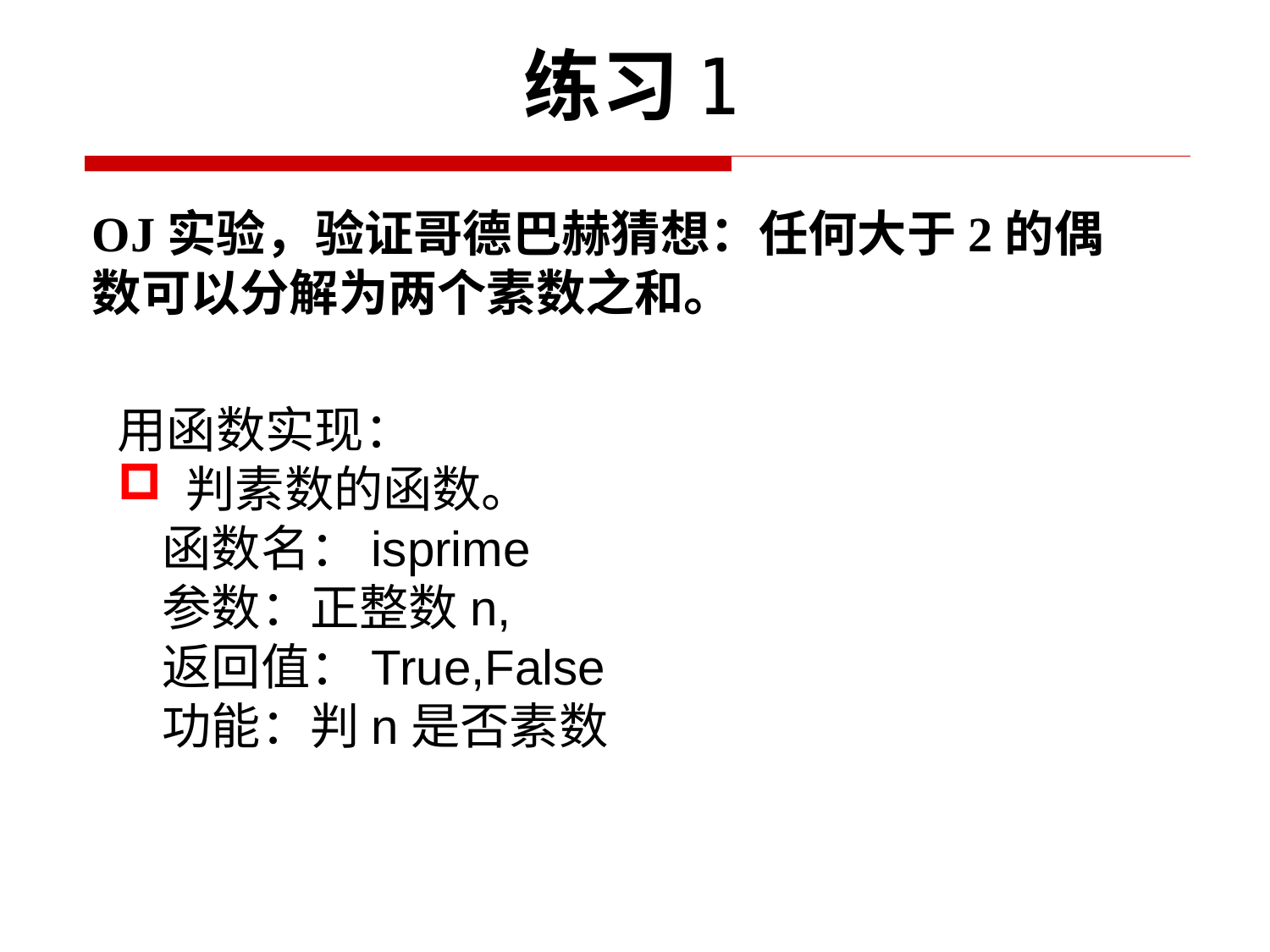

# 练习1
OJ实验，验证哥德巴赫猜想：任何大于2的偶数可以分解为两个素数之和。
用函数实现：
 判素数的函数。
   函数名：isprime
   参数：正整数n,
   返回值：True,False
   功能：判n是否素数